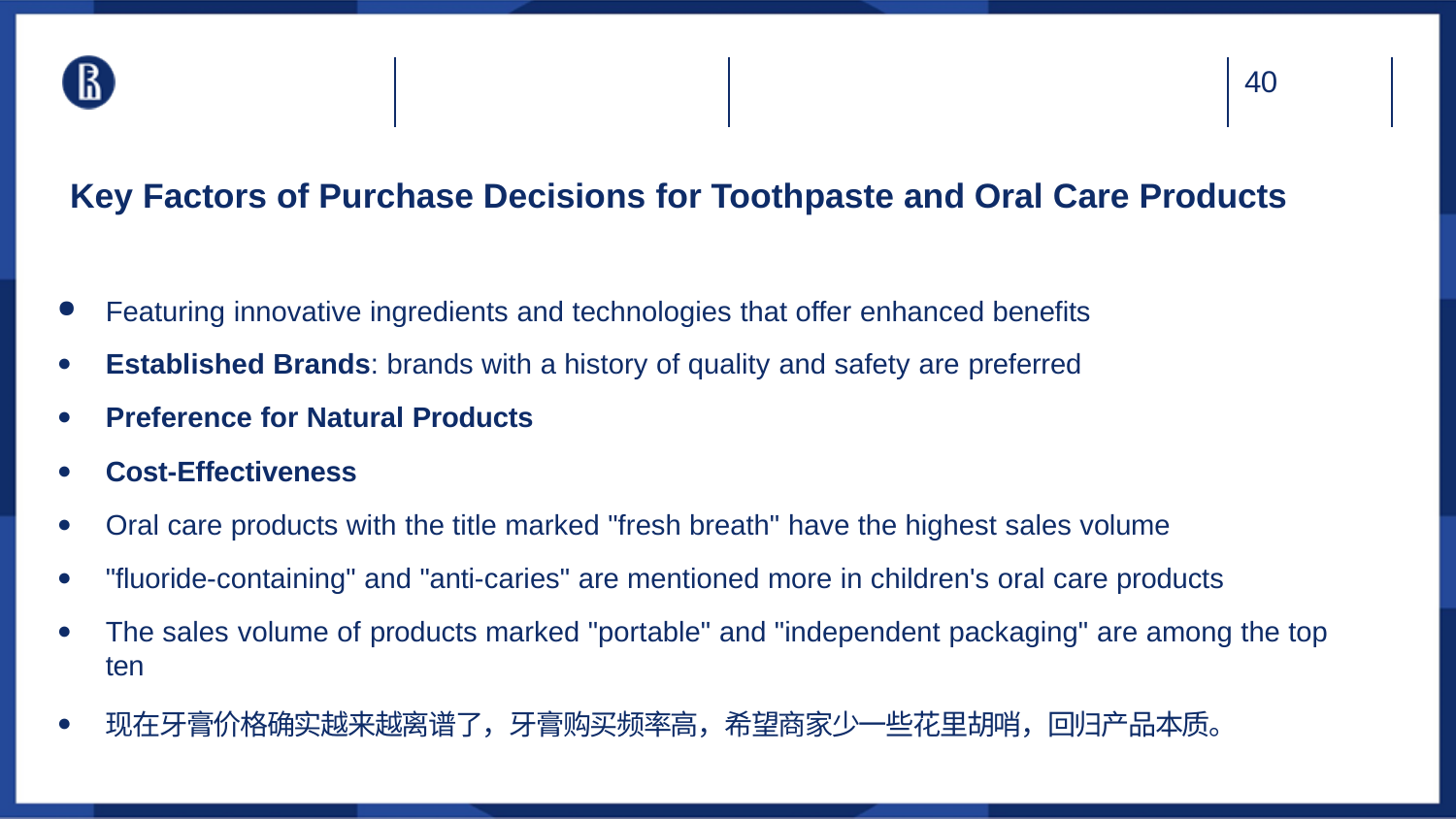

40
# Key Factors of Purchase Decisions for Toothpaste and Oral Care Products
Featuring innovative ingredients and technologies that offer enhanced benefits
Established Brands: brands with a history of quality and safety are preferred
Preference for Natural Products
Cost-Effectiveness
Oral care products with the title marked "fresh breath" have the highest sales volume
"fluoride-containing" and "anti-caries" are mentioned more in children's oral care products
The sales volume of products marked "portable" and "independent packaging" are among the top ten
现在牙膏价格确实越来越离谱了，牙膏购买频率高，希望商家少一些花里胡哨，回归产品本质。